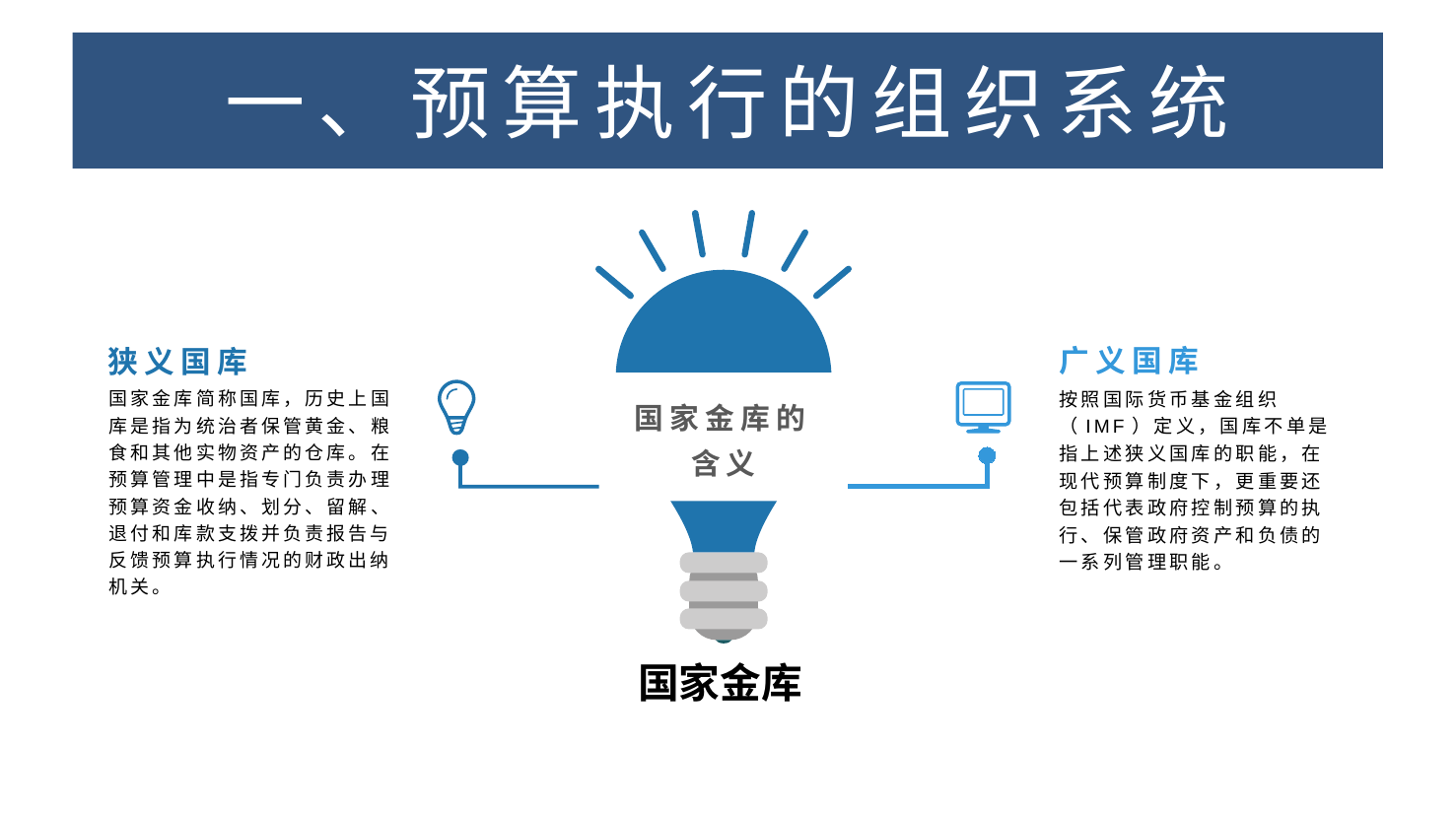

一、预算执行的组织系统
# 一、预算执行的组织系统

广义国库
狭义国库

国家金库的含义
国家金库简称国库，历史上国库是指为统治者保管黄金、粮食和其他实物资产的仓库。在预算管理中是指专门负责办理预算资金收纳、划分、留解、退付和库款支拨并负责报告与反馈预算执行情况的财政出纳机关。
按照国际货币基金组织（IMF）定义，国库不单是指上述狭义国库的职能，在现代预算制度下，更重要还包括代表政府控制预算的执行、保管政府资产和负债的一系列管理职能。

国家金库